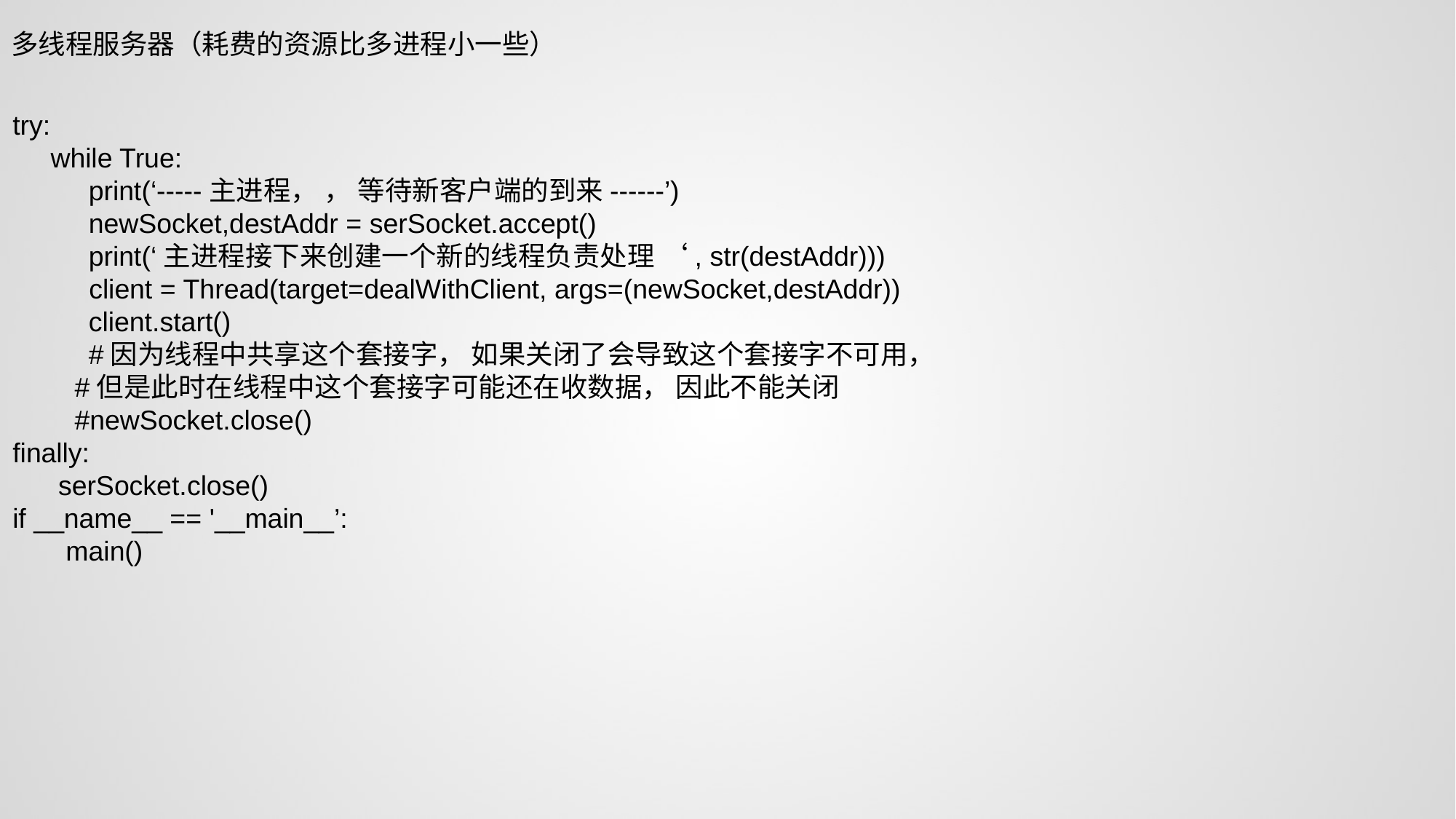

多线程服务器（耗费的资源比多进程小一些）
try:
     while True:
          print(‘-----主进程， ， 等待新客户端的到来------’)
          newSocket,destAddr = serSocket.accept()
          print(‘主进程接下来创建⼀个新的线程负责处理 ‘, str(destAddr)))
          client = Thread(target=dealWithClient, args=(newSocket,destAddr))
          client.start()
          #因为线程中共享这个套接字， 如果关闭了会导致这个套接字不可⽤，
         #但是此时在线程中这个套接字可能还在收数据， 因此不能关闭
         #newSocket.close()
finally:
      serSocket.close()
if __name__ == '__main__’:
       main()